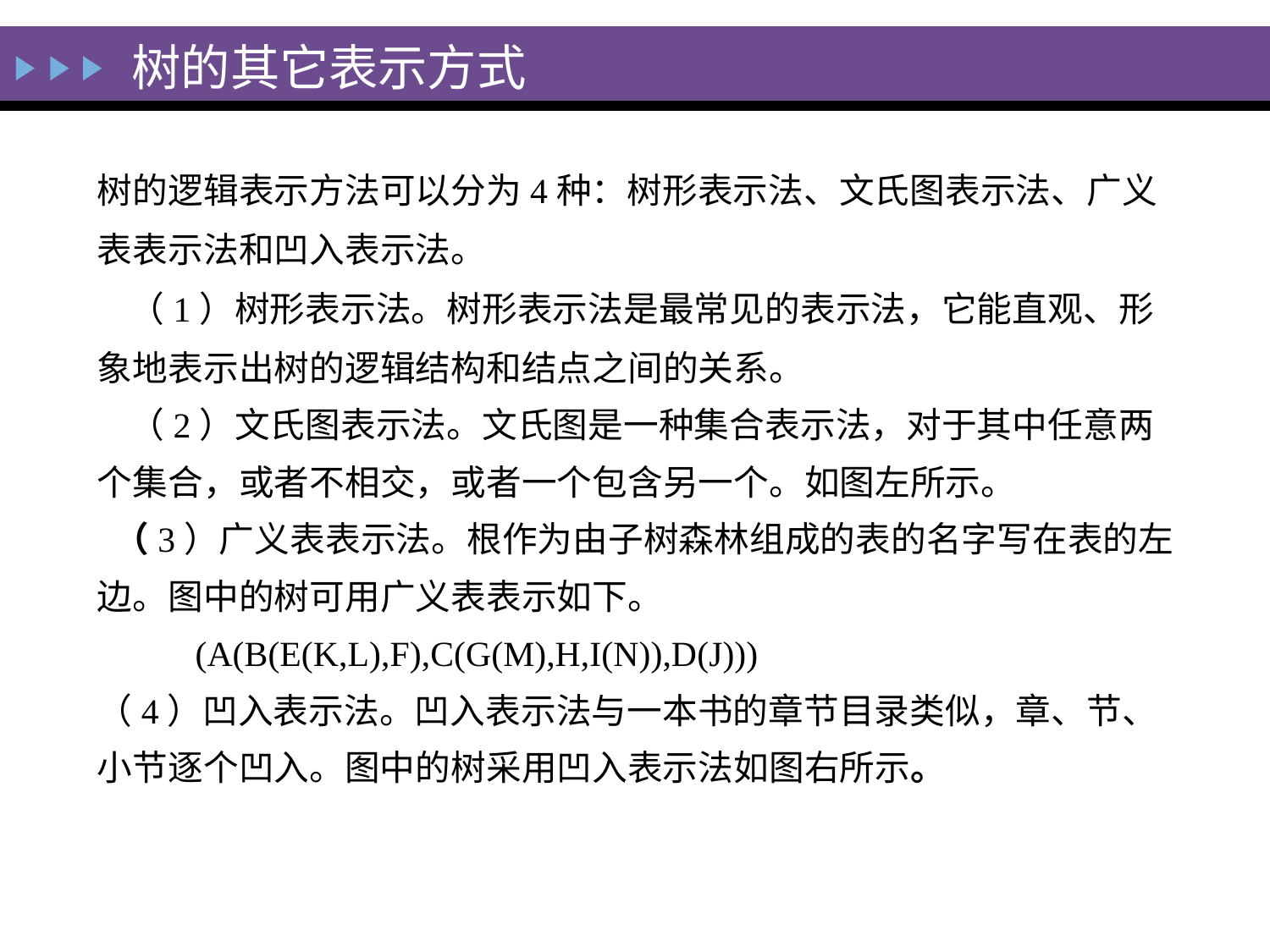

树的其它表示方式
#
树的逻辑表示方法可以分为4种：树形表示法、文氏图表示法、广义表表示法和凹入表示法。
   （1）树形表示法。树形表示法是最常见的表示法，它能直观、形象地表示出树的逻辑结构和结点之间的关系。
   （2）文氏图表示法。文氏图是一种集合表示法，对于其中任意两个集合，或者不相交，或者一个包含另一个。如图左所示。
 （3）广义表表示法。根作为由子树森林组成的表的名字写在表的左边。图中的树可用广义表表示如下。
           (A(B(E(K,L),F),C(G(M),H,I(N)),D(J)))
（4）凹入表示法。凹入表示法与一本书的章节目录类似，章、节、小节逐个凹入。图中的树采用凹入表示法如图右所示。